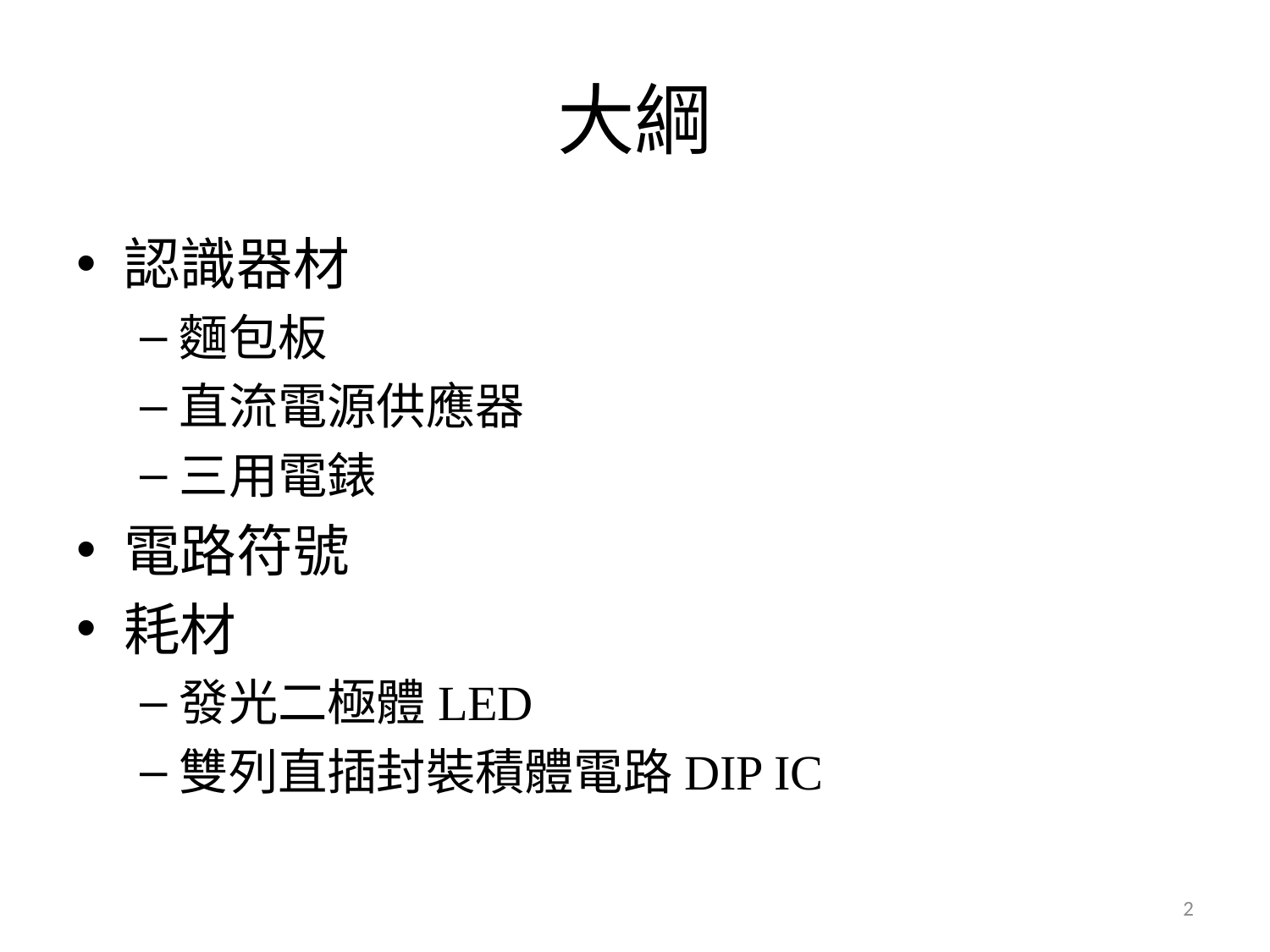

# 大綱
認識器材
麵包板
直流電源供應器
三用電錶
電路符號
耗材
發光二極體LED
雙列直插封裝積體電路DIP IC
2